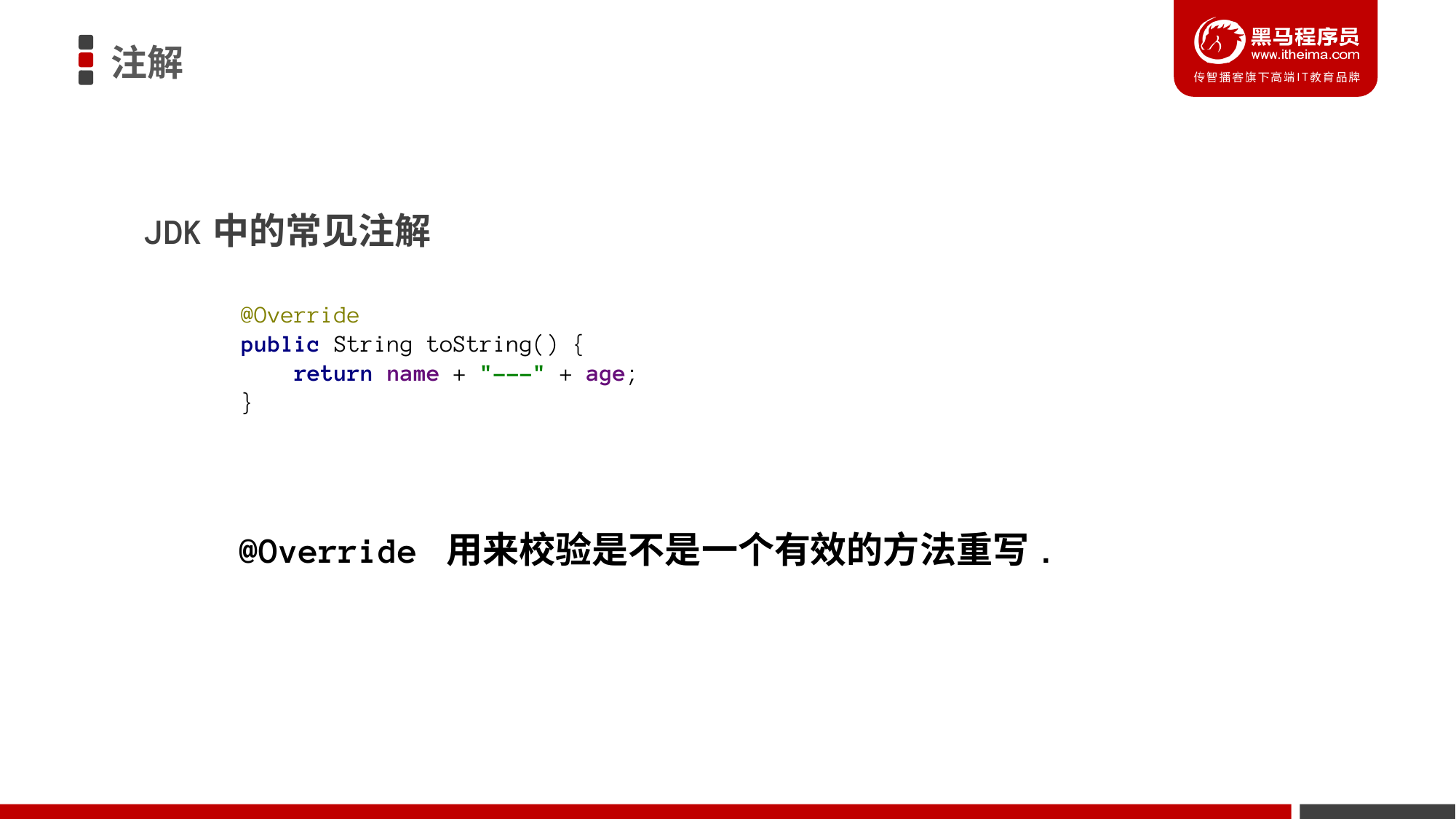

注解
JDK中的常见注解
    @Override
    public String toString() {
        return name + "---" + age;
    }
@Override 用来校验是不是一个有效的方法重写.